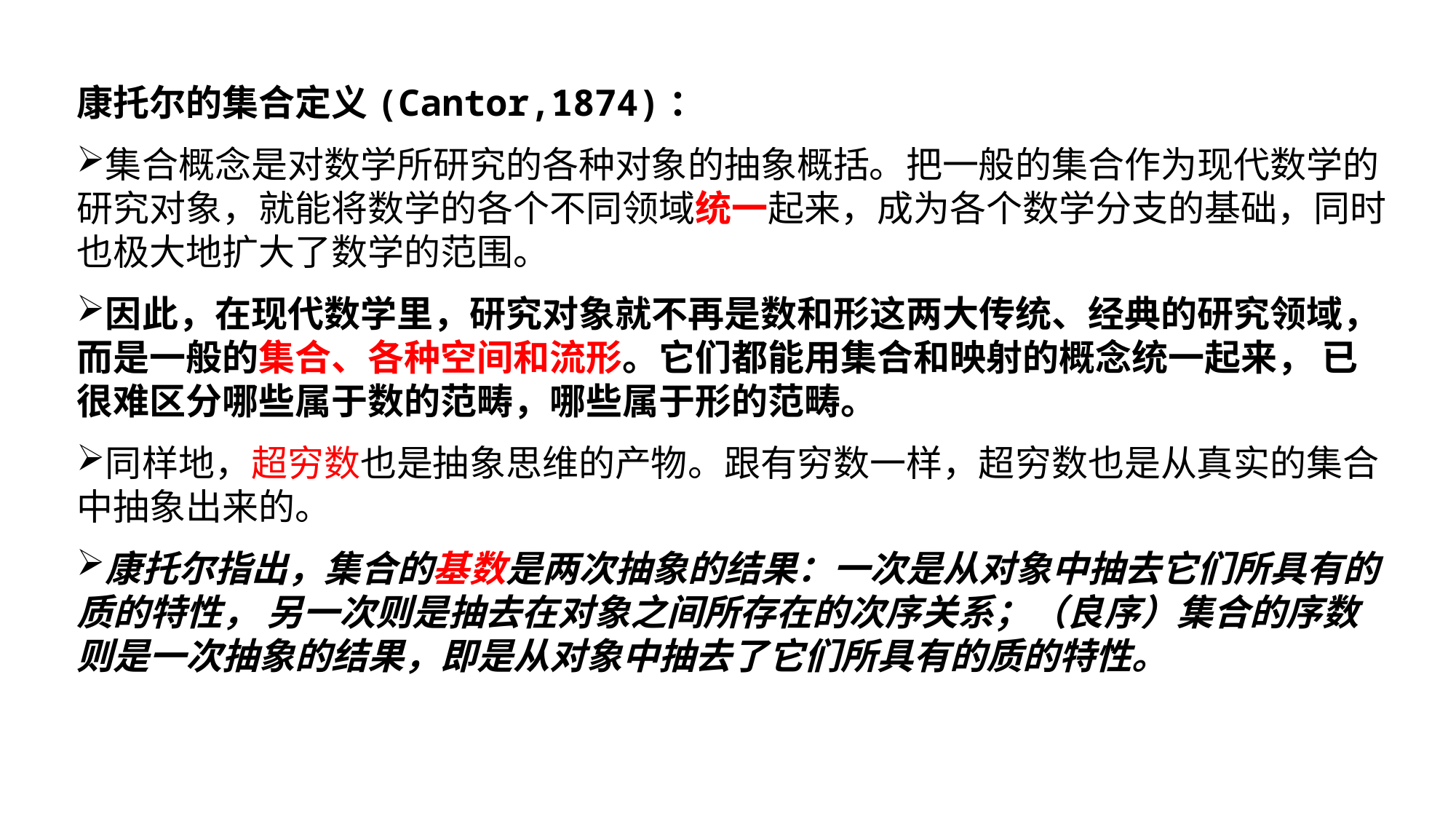

康托尔的集合定义(Cantor,1874)：
集合概念是对数学所研究的各种对象的抽象概括。把一般的集合作为现代数学的研究对象，就能将数学的各个不同领域统一起来，成为各个数学分支的基础，同时也极大地扩大了数学的范围。
因此，在现代数学里，研究对象就不再是数和形这两大传统、经典的研究领域，而是一般的集合、各种空间和流形。它们都能用集合和映射的概念统一起来， 已很难区分哪些属于数的范畴，哪些属于形的范畴。
同样地，超穷数也是抽象思维的产物。跟有穷数一样，超穷数也是从真实的集合中抽象出来的。
康托尔指出，集合的基数是两次抽象的结果：一次是从对象中抽去它们所具有的质的特性， 另一次则是抽去在对象之间所存在的次序关系；（良序）集合的序数则是一次抽象的结果，即是从对象中抽去了它们所具有的质的特性。